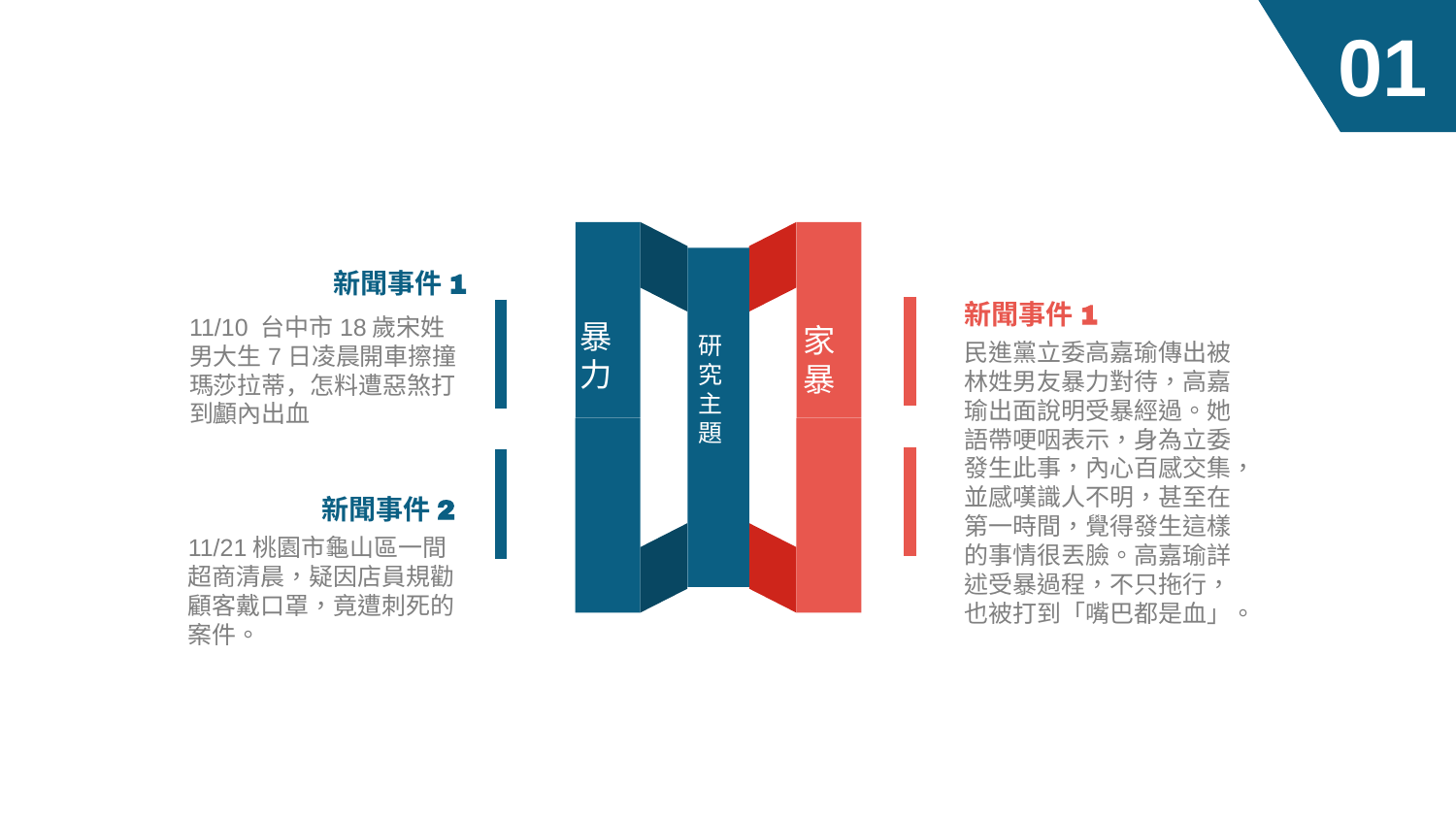

01
新聞事件1

新聞事件1
11/10 台中市18歲宋姓男大生7日凌晨開車擦撞瑪莎拉蒂，怎料遭惡煞打到顱內出血
暴 力
家 暴
研究主題
民進黨立委高嘉瑜傳出被林姓男友暴力對待，高嘉瑜出面說明受暴經過。她語帶哽咽表示，身為立委發生此事，內心百感交集，並感嘆識人不明，甚至在第一時間，覺得發生這樣的事情很丟臉。高嘉瑜詳述受暴過程，不只拖行，也被打到「嘴巴都是血」。
新聞事件2
11/21桃園市龜山區一間超商清晨，疑因店員規勸顧客戴口罩，竟遭刺死的案件。